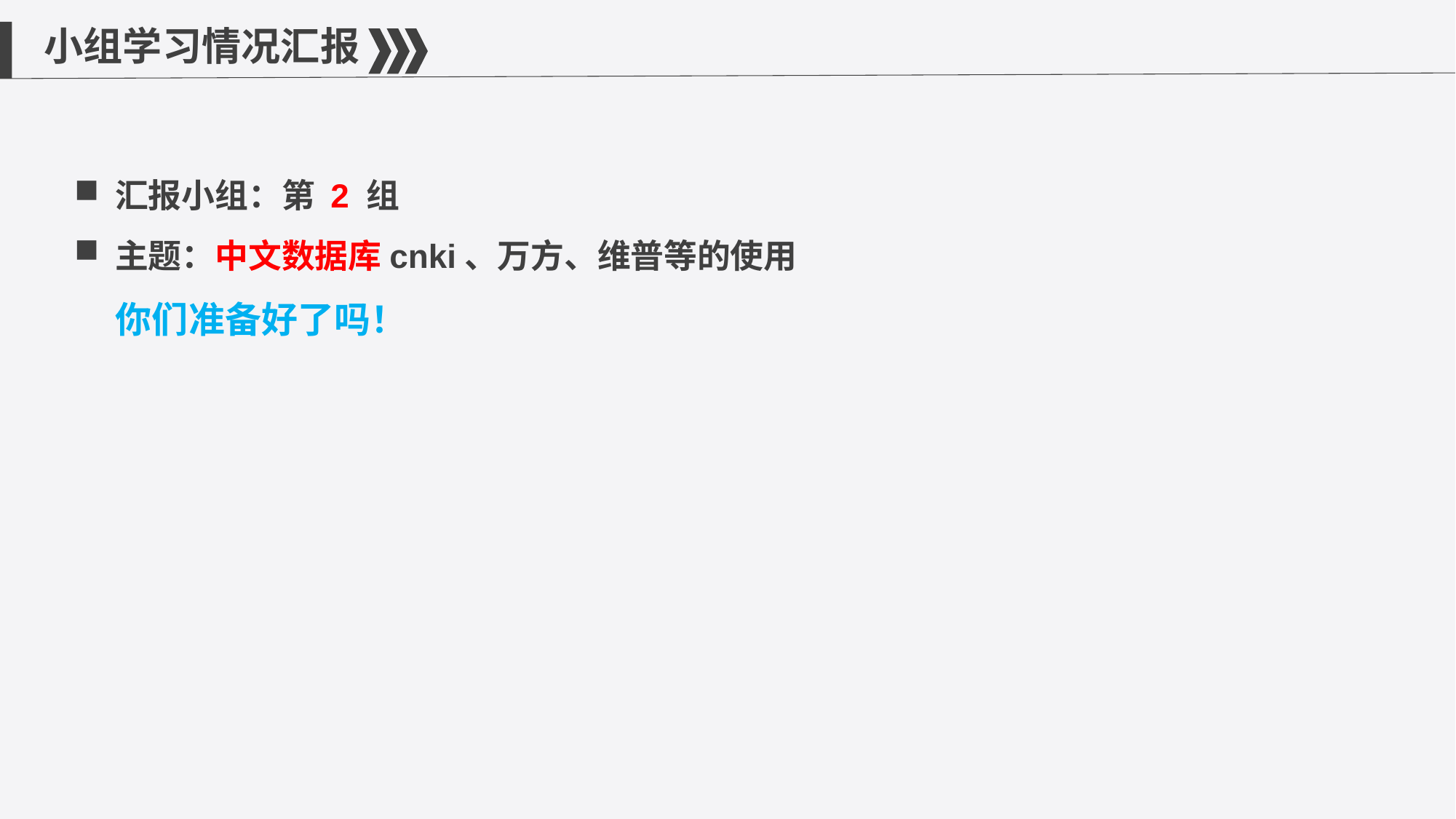

小组学习情况汇报
汇报小组：第 2 组
主题：中文数据库cnki、万方、维普等的使用
    你们准备好了吗！